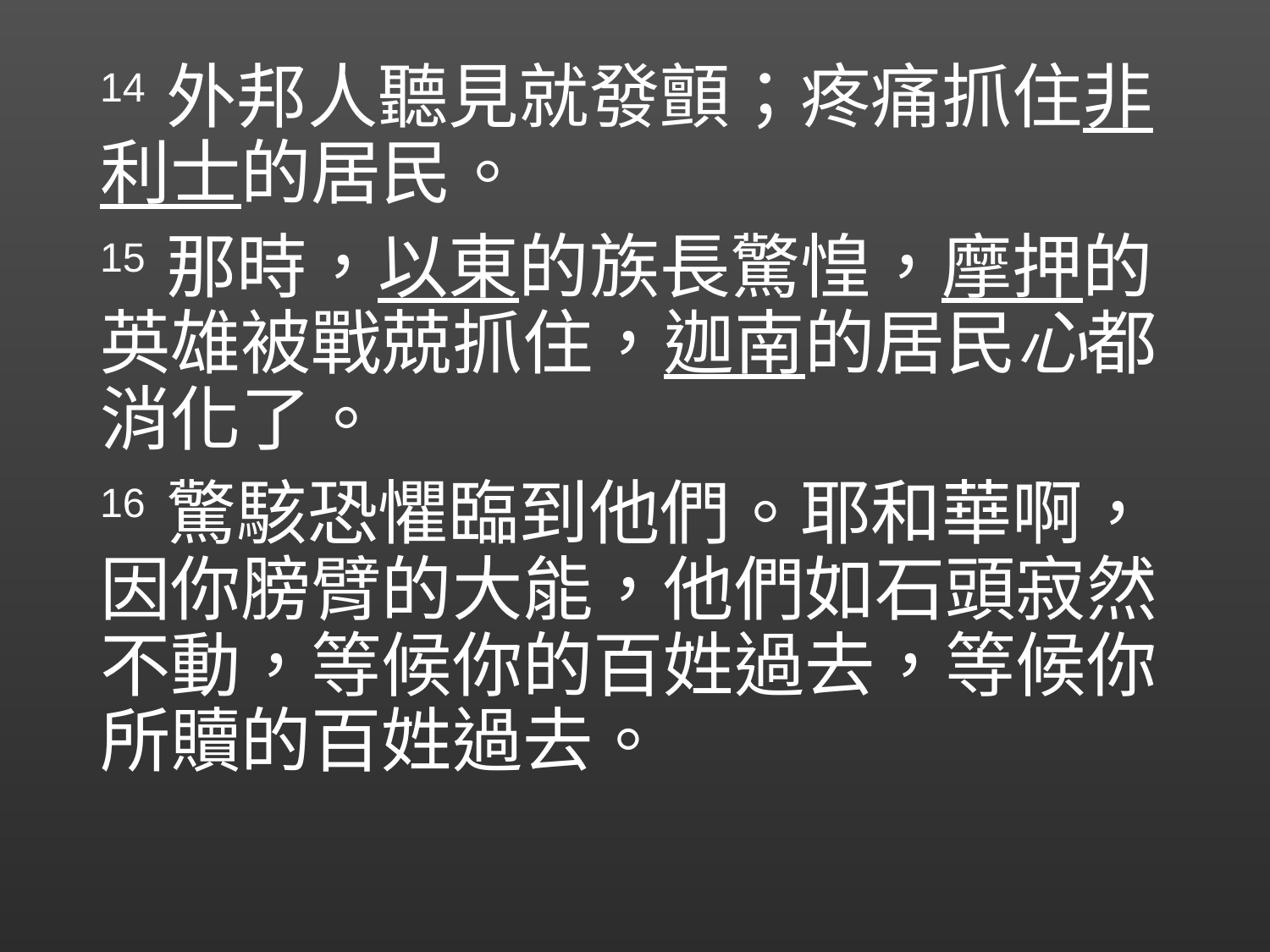

14 外邦人聽見就發顫；疼痛抓住非利士的居民。
15 那時，以東的族長驚惶，摩押的英雄被戰兢抓住，迦南的居民心都消化了。
16 驚駭恐懼臨到他們。耶和華啊，因你膀臂的大能，他們如石頭寂然不動，等候你的百姓過去，等候你所贖的百姓過去。